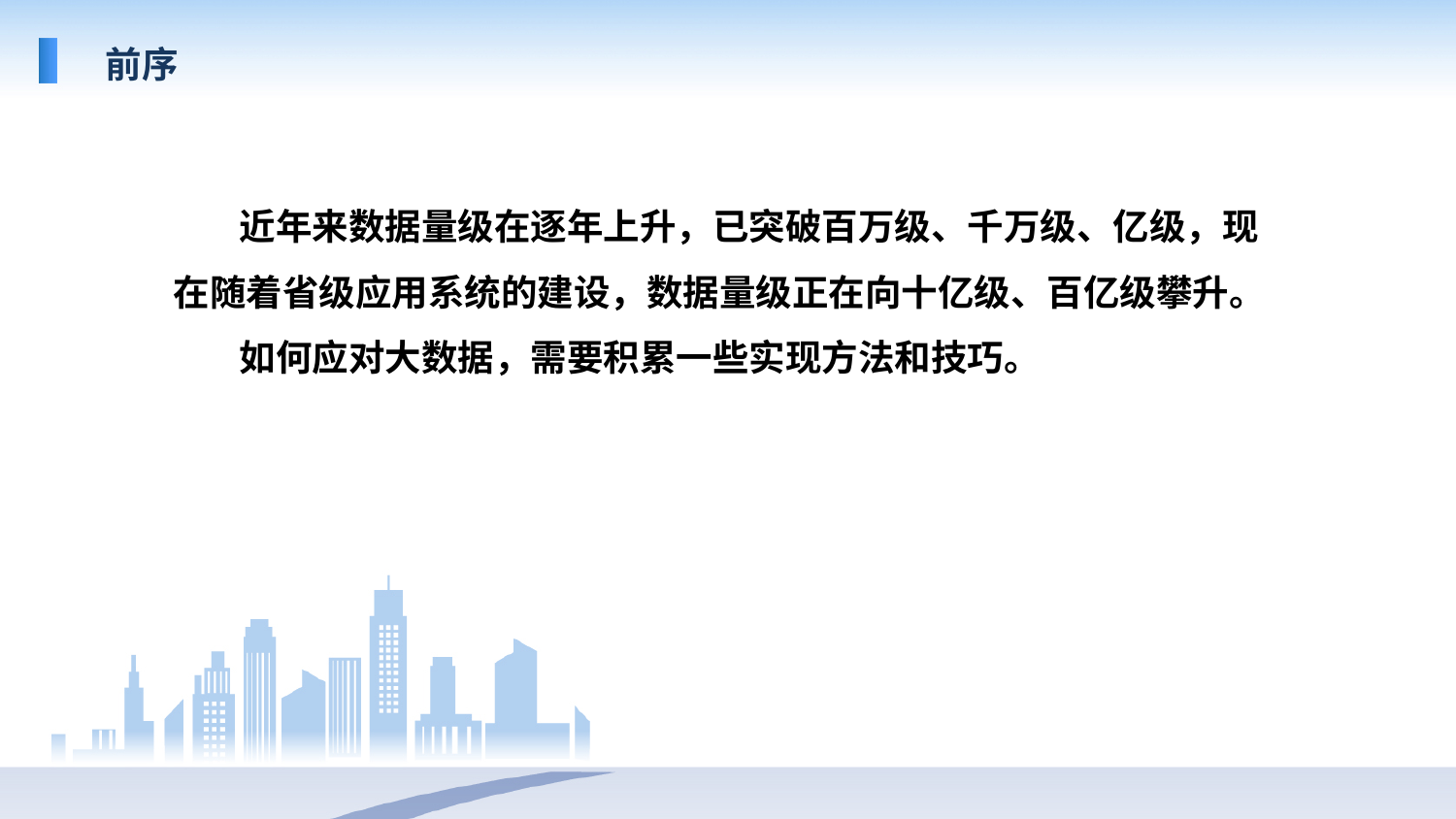

前序
近年来数据量级在逐年上升，已突破百万级、千万级、亿级，现在随着省级应用系统的建设，数据量级正在向十亿级、百亿级攀升。
如何应对大数据，需要积累一些实现方法和技巧。